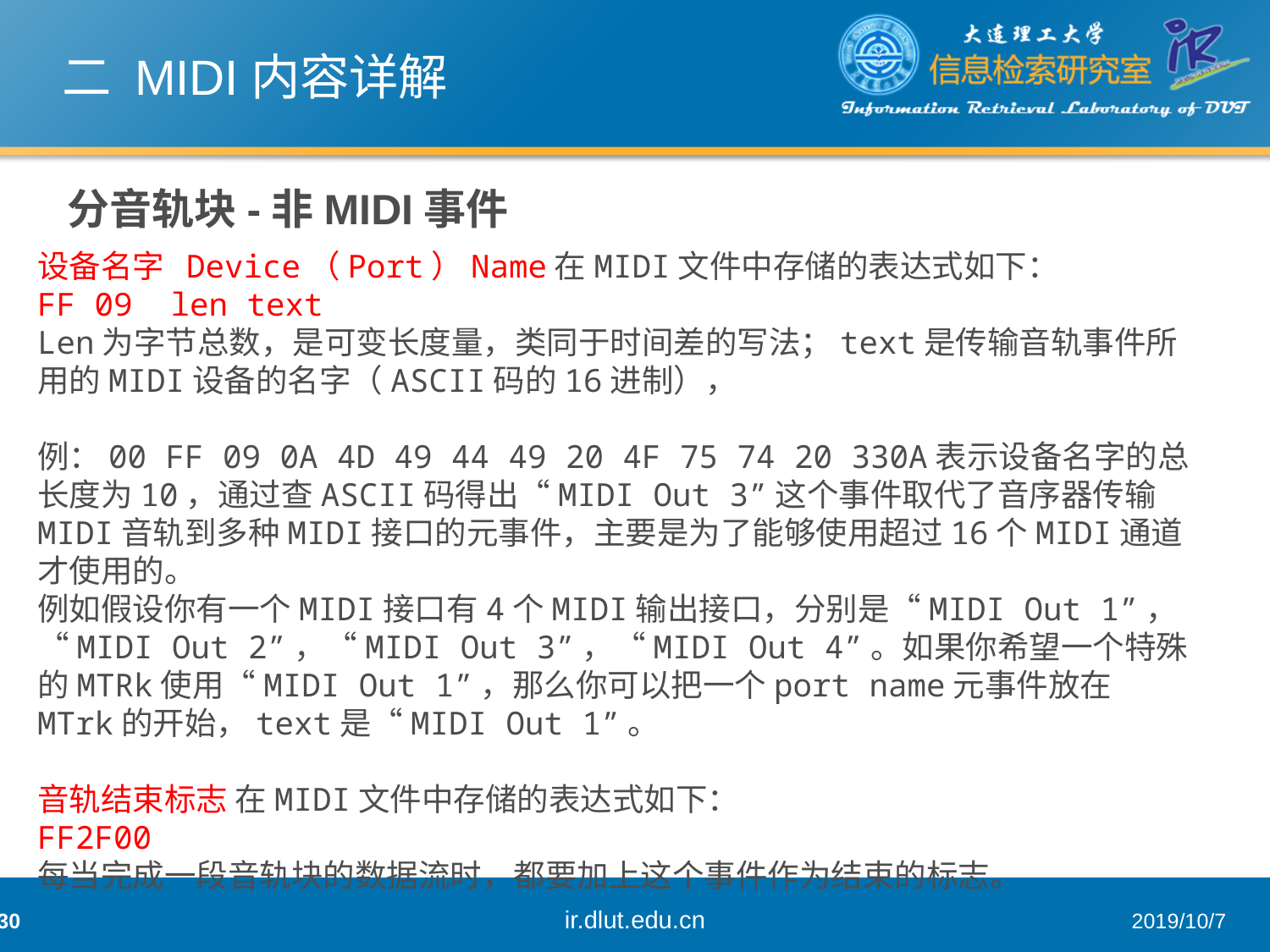

# 二 MIDI内容详解
分音轨块-非MIDI事件
设备名字  Device（Port）Name在MIDI文件中存储的表达式如下：
FF 09  len text
Len为字节总数，是可变长度量，类同于时间差的写法；text是传输音轨事件所用的MIDI设备的名字（ASCII码的16进制），

例：00 FF 09 0A 4D 49 44 49 20 4F 75 74 20 330A表示设备名字的总长度为10，通过查ASCII码得出“MIDI Out 3”这个事件取代了音序器传输MIDI音轨到多种MIDI接口的元事件，主要是为了能够使用超过16个MIDI通道才使用的。
例如假设你有一个MIDI接口有4个MIDI输出接口，分别是“MIDI Out 1”，“MIDI Out 2”，“MIDI Out 3”，“MIDI Out 4”。如果你希望一个特殊的MTRk使用“MIDI Out 1”，那么你可以把一个port name元事件放在MTrk的开始，text是“MIDI Out 1”。

音轨结束标志 在MIDI文件中存储的表达式如下：
FF2F00
每当完成一段音轨块的数据流时，都要加上这个事件作为结束的标志。